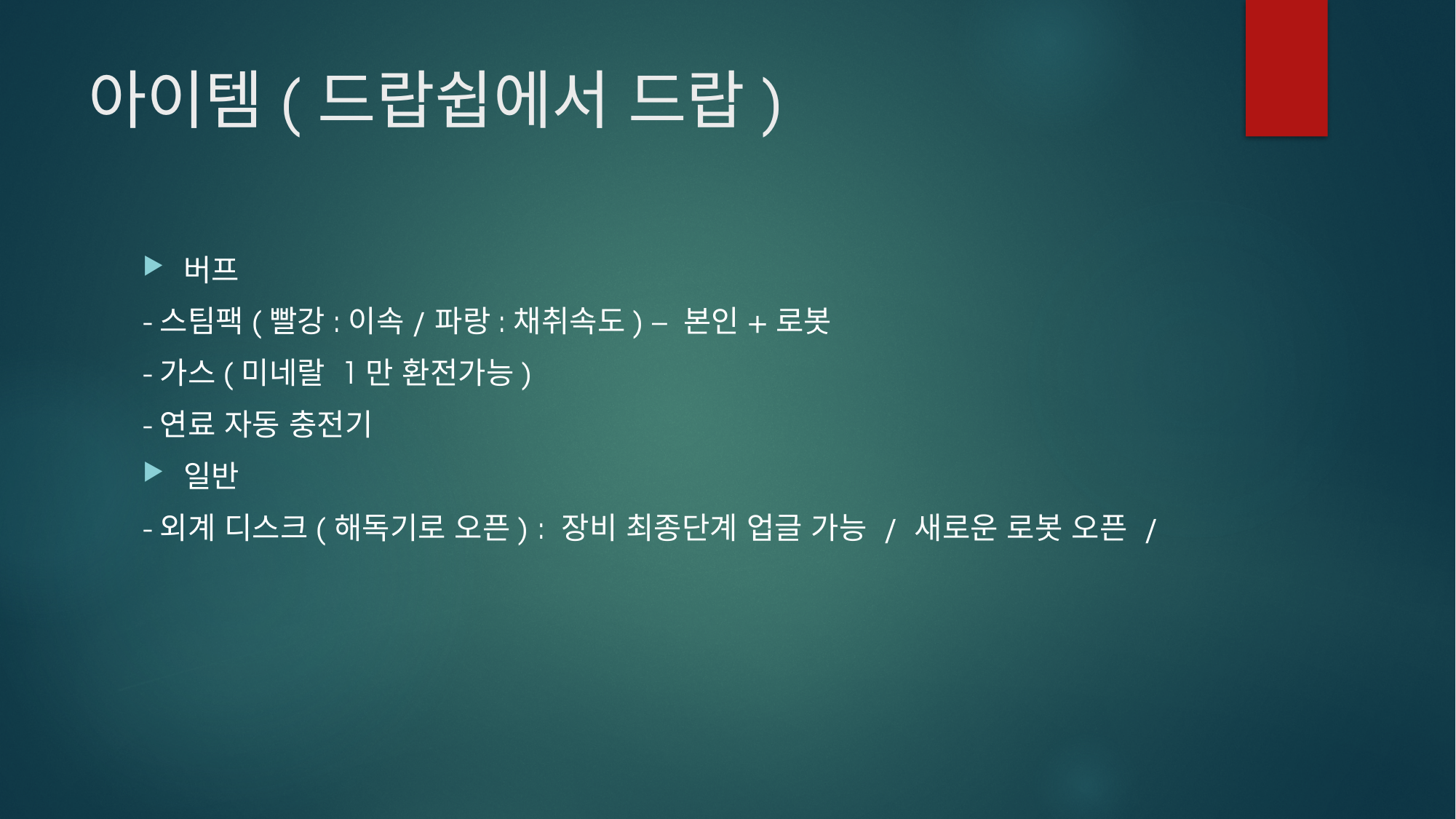

# 아이템(드랍쉽에서 드랍)
버프
-스팀팩(빨강:이속/파랑:채취속도) – 본인+로봇
-가스(미네랄 1만 환전가능)
-연료 자동 충전기
일반
-외계 디스크(해독기로 오픈) : 장비 최종단계 업글 가능 / 새로운 로봇 오픈 /